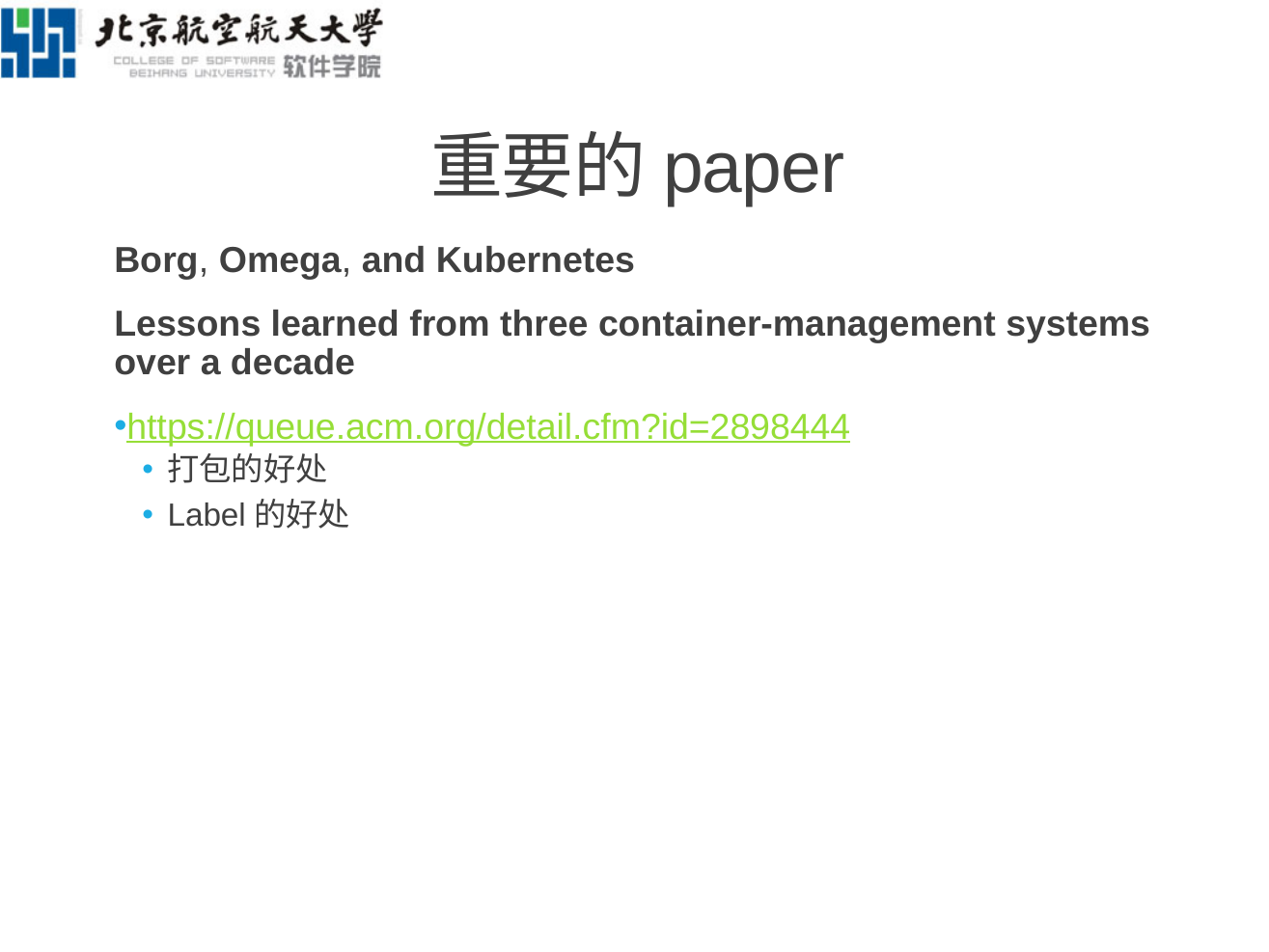

# 重要的paper
Borg, Omega, and Kubernetes
Lessons learned from three container-management systems over a decade
https://queue.acm.org/detail.cfm?id=2898444
打包的好处
Label的好处